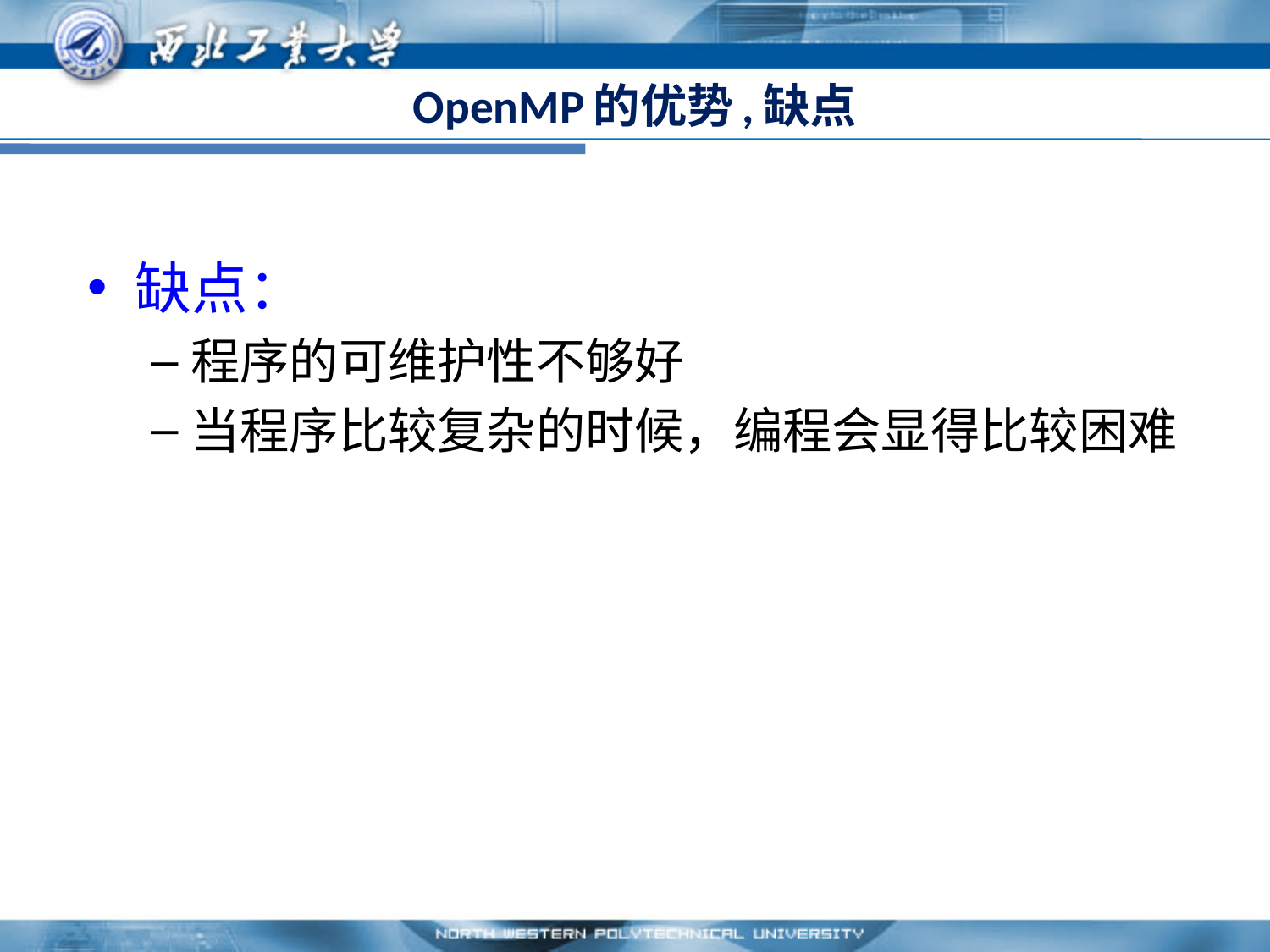

# OpenMP的优势,缺点
缺点：
程序的可维护性不够好
当程序比较复杂的时候，编程会显得比较困难